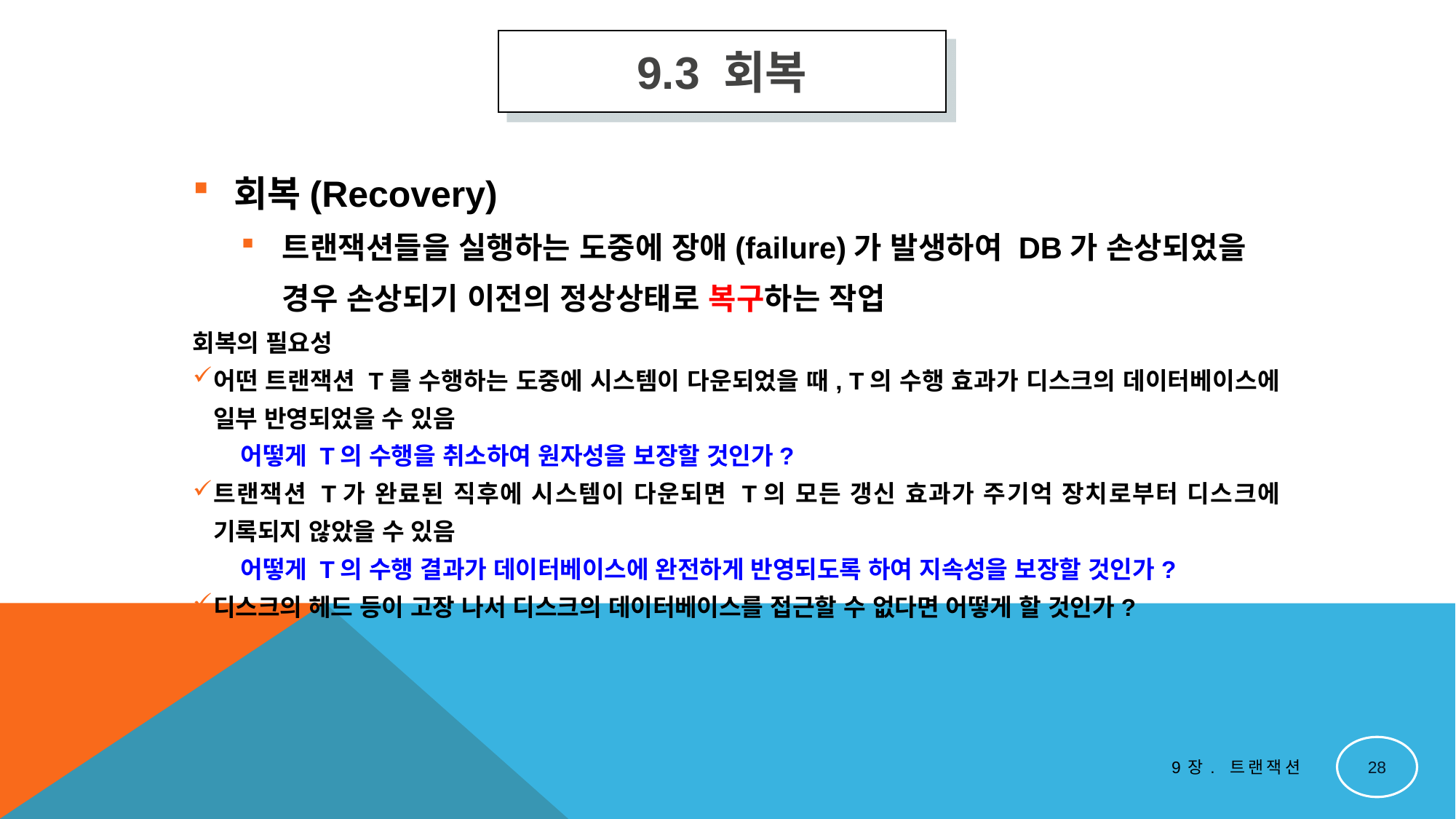

9.3 회복
회복(Recovery)
트랜잭션들을 실행하는 도중에 장애(failure)가 발생하여 DB가 손상되었을 경우 손상되기 이전의 정상상태로 복구하는 작업
회복의 필요성
어떤 트랜잭션 T를 수행하는 도중에 시스템이 다운되었을 때, T의 수행 효과가 디스크의 데이터베이스에 일부 반영되었을 수 있음
	어떻게 T의 수행을 취소하여 원자성을 보장할 것인가?
트랜잭션 T가 완료된 직후에 시스템이 다운되면 T의 모든 갱신 효과가 주기억 장치로부터 디스크에 기록되지 않았을 수 있음
	어떻게 T의 수행 결과가 데이터베이스에 완전하게 반영되도록 하여 지속성을 보장할 것인가?
디스크의 헤드 등이 고장 나서 디스크의 데이터베이스를 접근할 수 없다면 어떻게 할 것인가?

28
9장. 트랜잭션